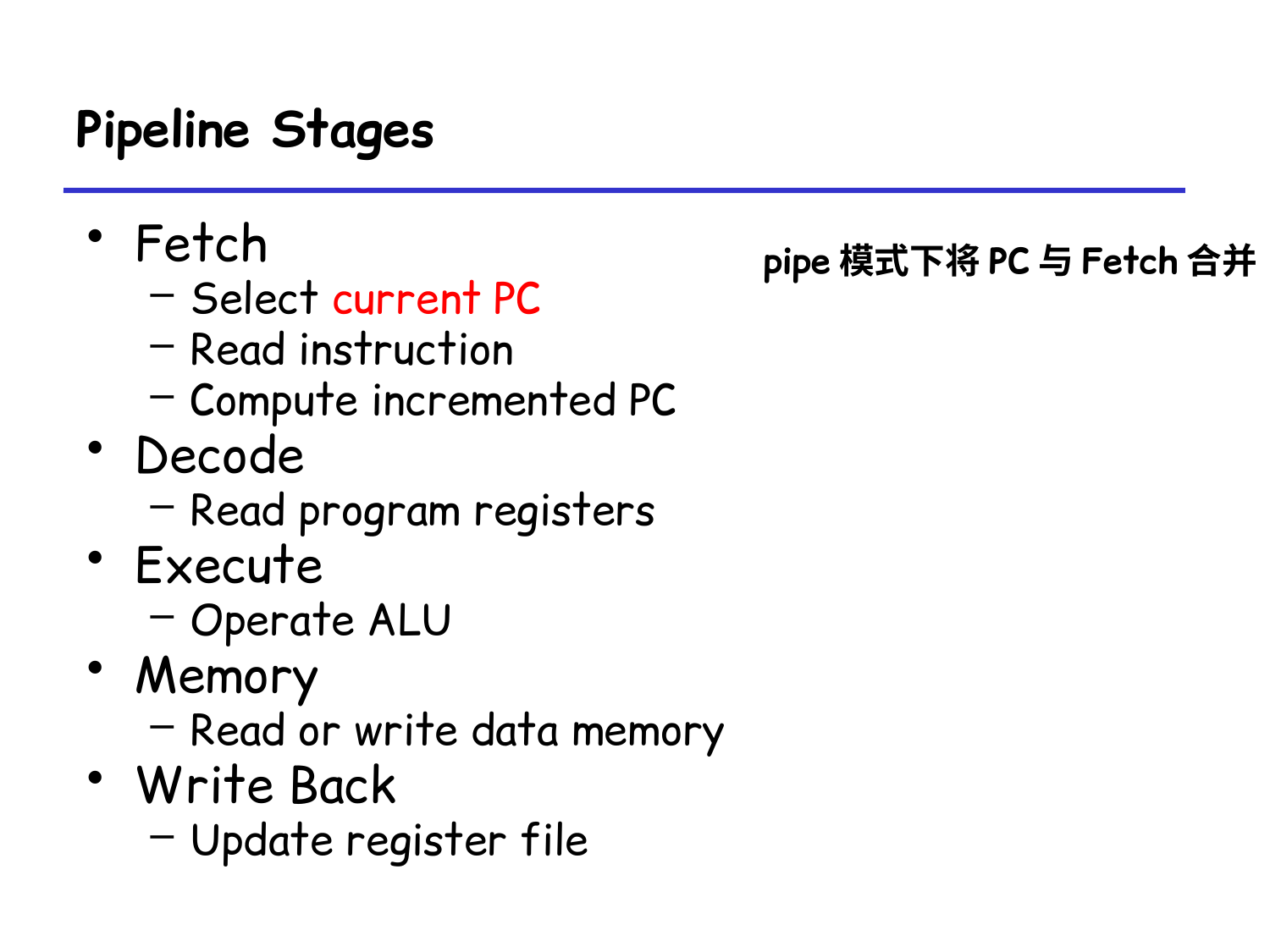

# Pipeline Stages
Fetch
Select current PC
Read instruction
Compute incremented PC
Decode
Read program registers
Execute
Operate ALU
Memory
Read or write data memory
Write Back
Update register file
pipe模式下将PC与Fetch合并
25